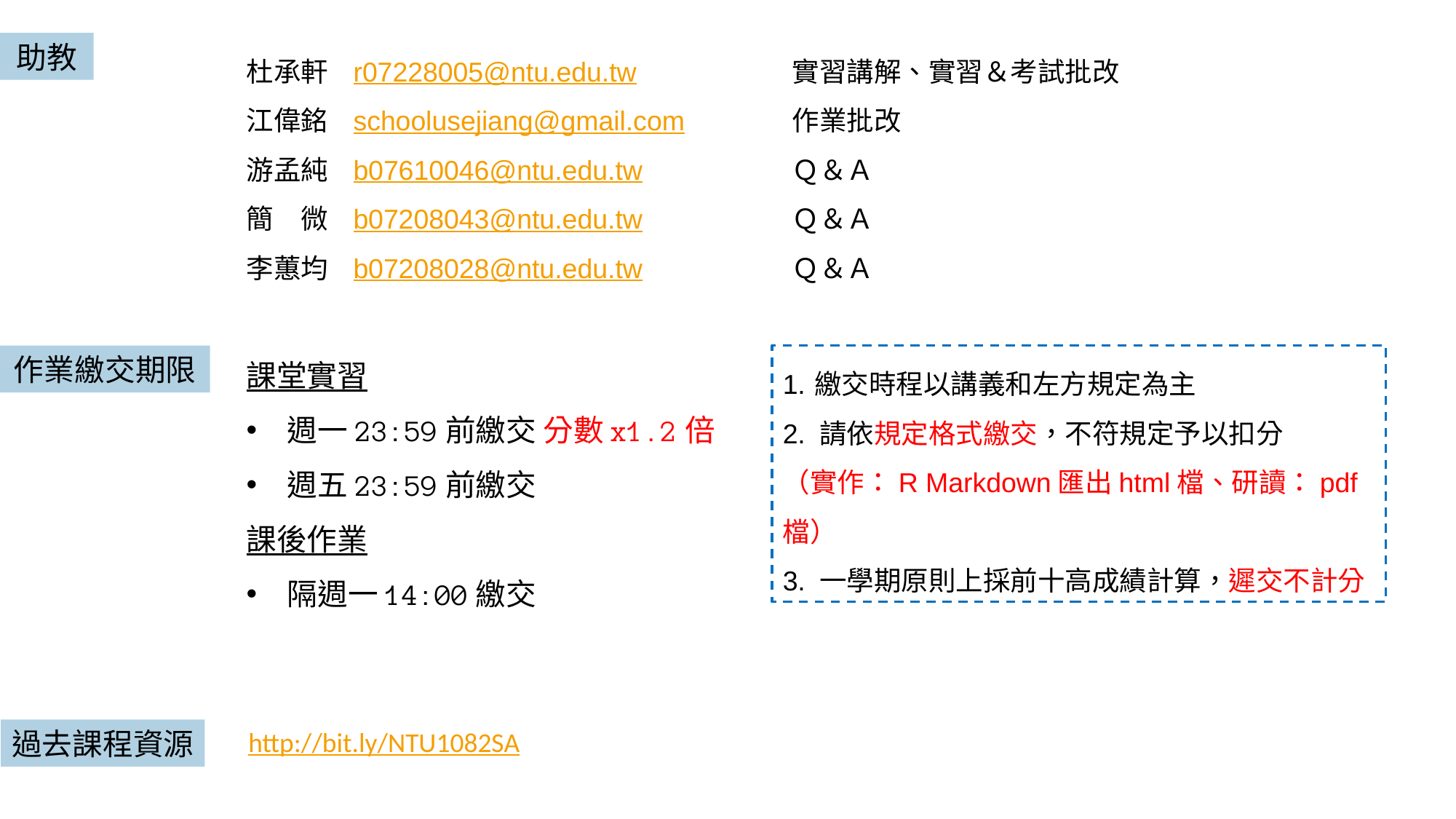

杜承軒	r07228005@ntu.edu.tw		實習講解、實習＆考試批改
江偉銘	schoolusejiang@gmail.com	作業批改
游孟純	b07610046@ntu.edu.tw 		Ｑ＆Ａ
簡　微	b07208043@ntu.edu.tw 		Ｑ＆Ａ
李蕙均	b07208028@ntu.edu.tw 		Ｑ＆Ａ
助教
課堂實習
週一23:59前繳交 分數x1.2倍
週五23:59前繳交
課後作業
隔週一14:00繳交
作業繳交期限
繳交時程以講義和左方規定為主
2. 請依規定格式繳交，不符規定予以扣分
（實作：R Markdown匯出html檔、研讀：pdf檔）
3. 一學期原則上採前十高成績計算，遲交不計分
過去課程資源
http://bit.ly/NTU1082SA